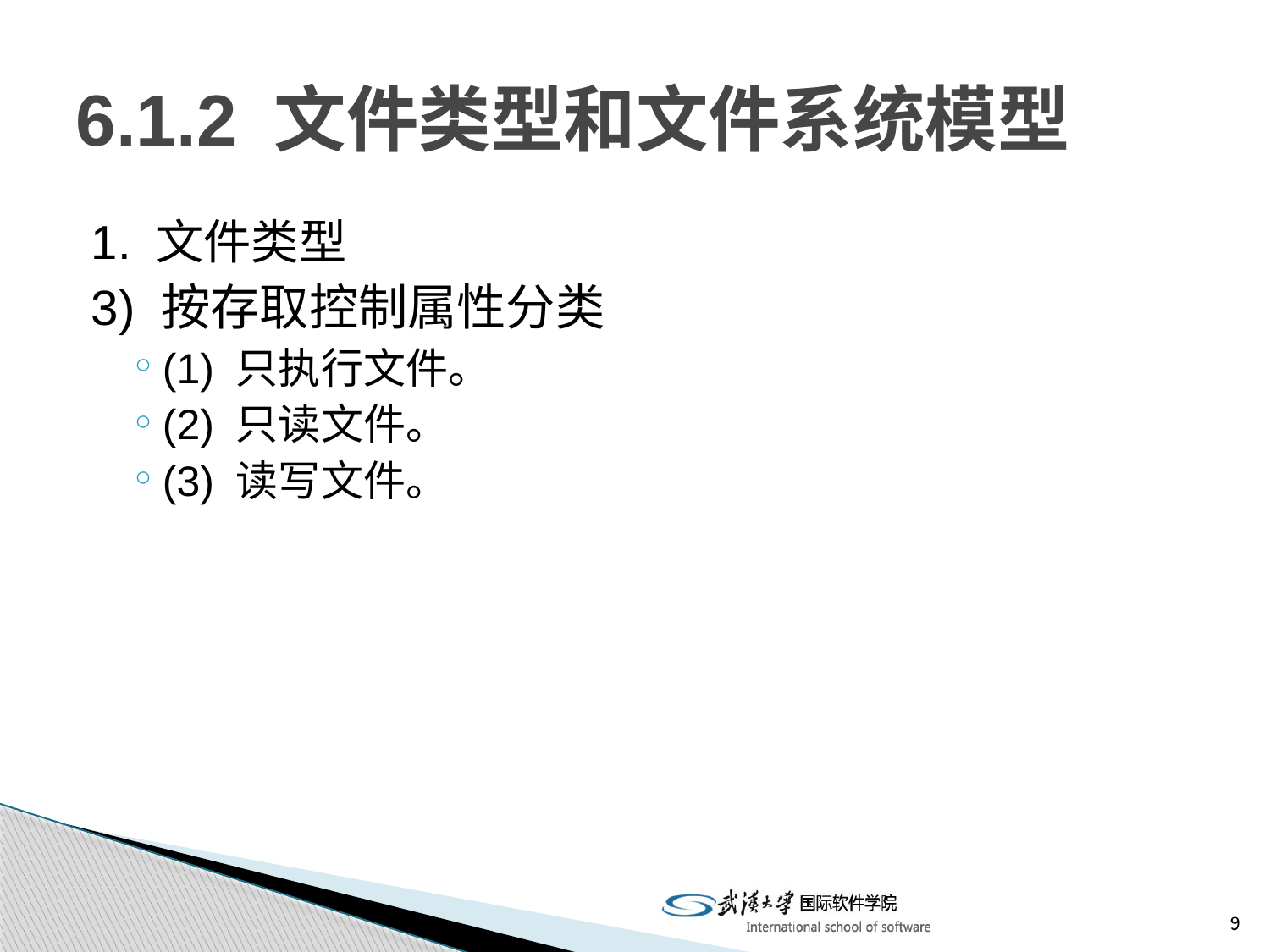

# 6.1.2 文件类型和文件系统模型
1. 文件类型
3) 按存取控制属性分类
(1) 只执行文件。
(2) 只读文件。
(3) 读写文件。

9